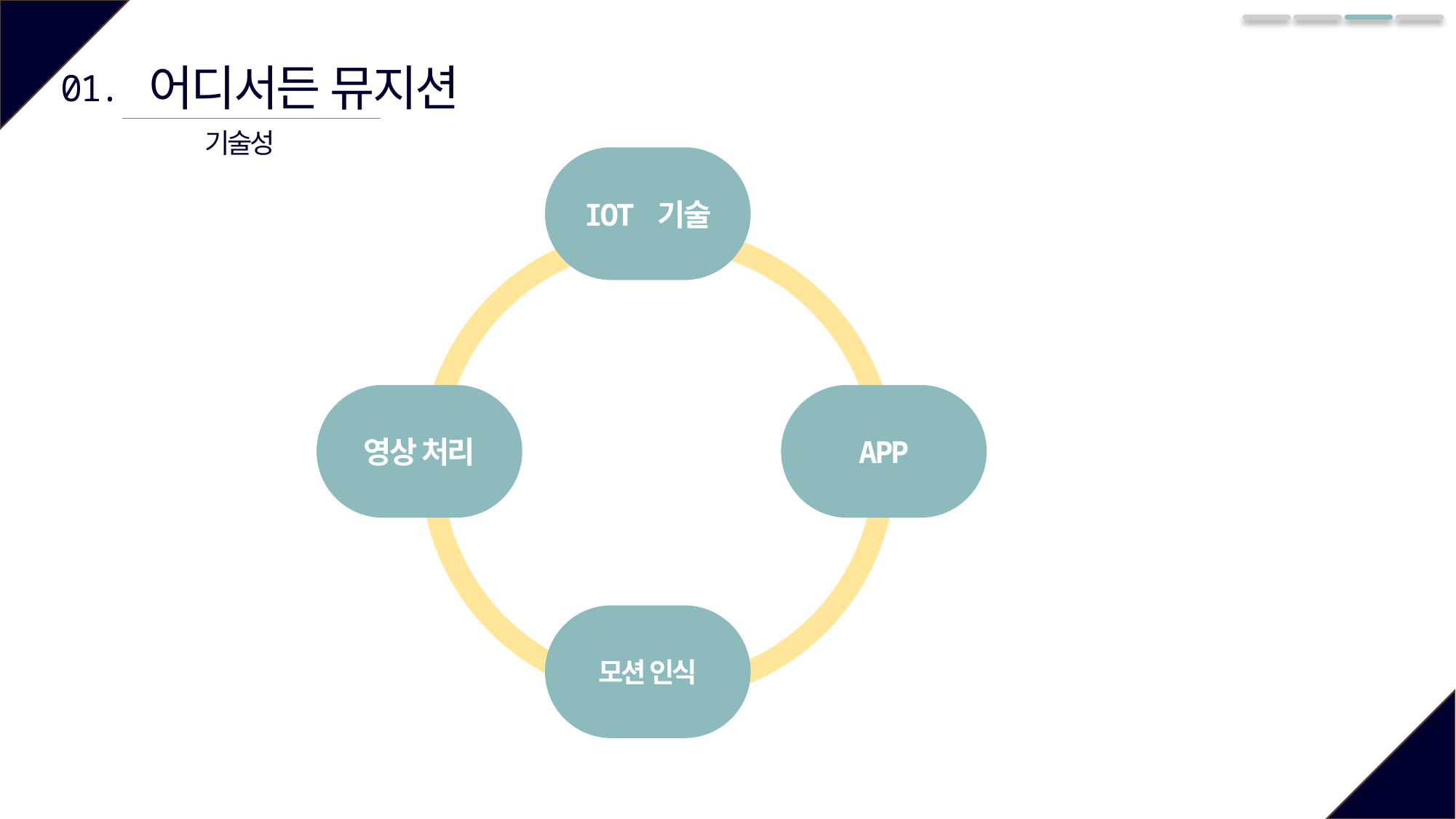

어디서든 뮤지션
01.
기술성
IOT 기술

영상 처리
APP
모션 인식